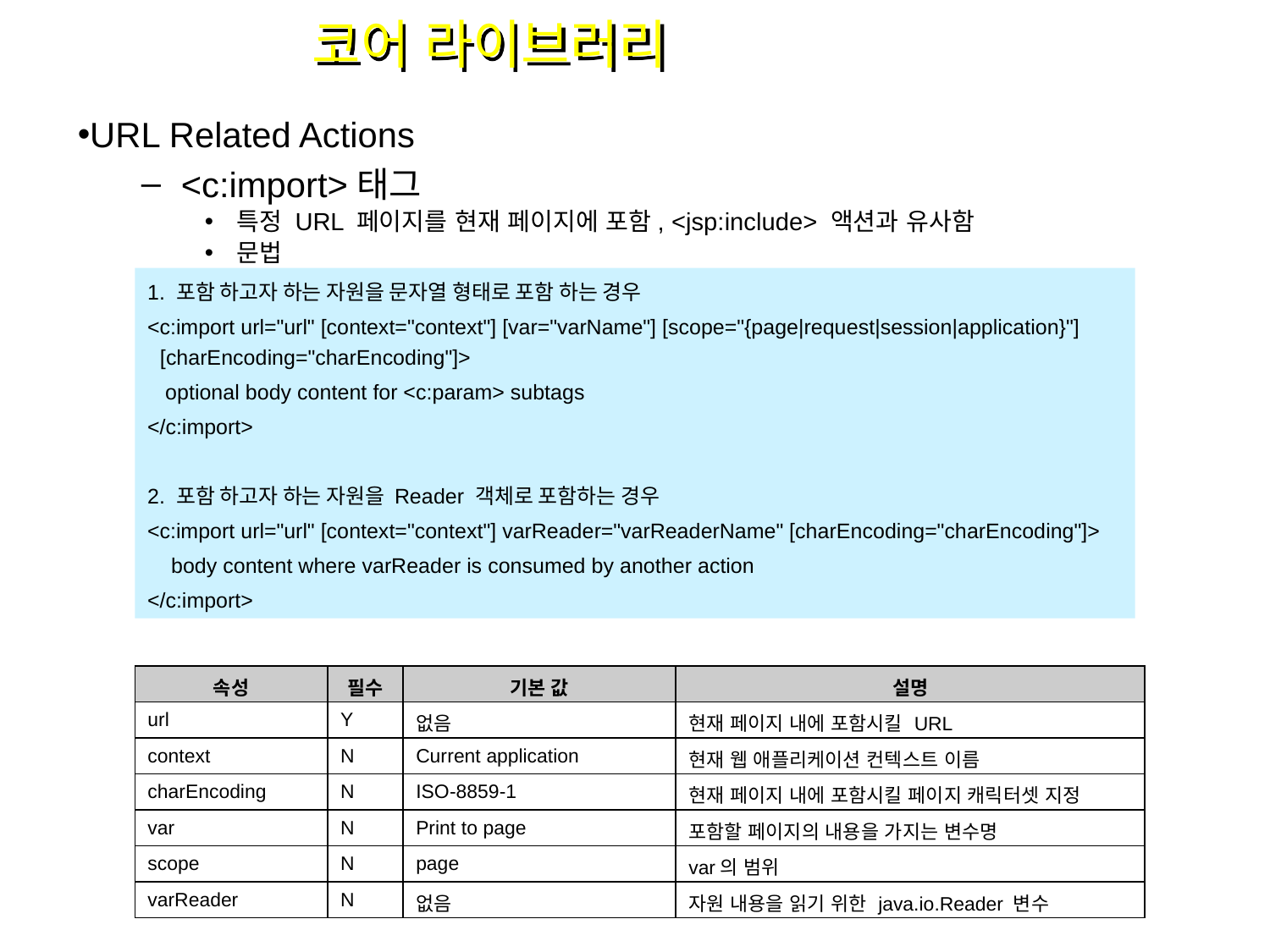

코어 라이브러리
URL Related Actions
<c:import>태그
특정 URL 페이지를 현재 페이지에 포함, <jsp:include> 액션과 유사함
문법

1. 포함 하고자 하는 자원을 문자열 형태로 포함 하는 경우
<c:import url="url" [context="context"] [var="varName"] [scope="{page|request|session|application}"] [charEncoding="charEncoding"]>
   optional body content for <c:param> subtags
</c:import>

2. 포함 하고자 하는 자원을 Reader 객체로 포함하는 경우
<c:import url="url" [context="context"] varReader="varReaderName" [charEncoding="charEncoding"]>
    body content where varReader is consumed by another action
</c:import>

| 속성 | 필수 | 기본 값 | 설명 |
| --- | --- | --- | --- |
| url | Y | 없음 | 현재 페이지 내에 포함시킬 URL |
| context | N | Current application | 현재 웹 애플리케이션 컨텍스트 이름 |
| charEncoding | N | ISO-8859-1 | 현재 페이지 내에 포함시킬 페이지 캐릭터셋 지정 |
| var | N | Print to page | 포함할 페이지의 내용을 가지는 변수명 |
| scope | N | page | var의 범위 |
| varReader | N | 없음 | 자원 내용을 읽기 위한 java.io.Reader 변수 |